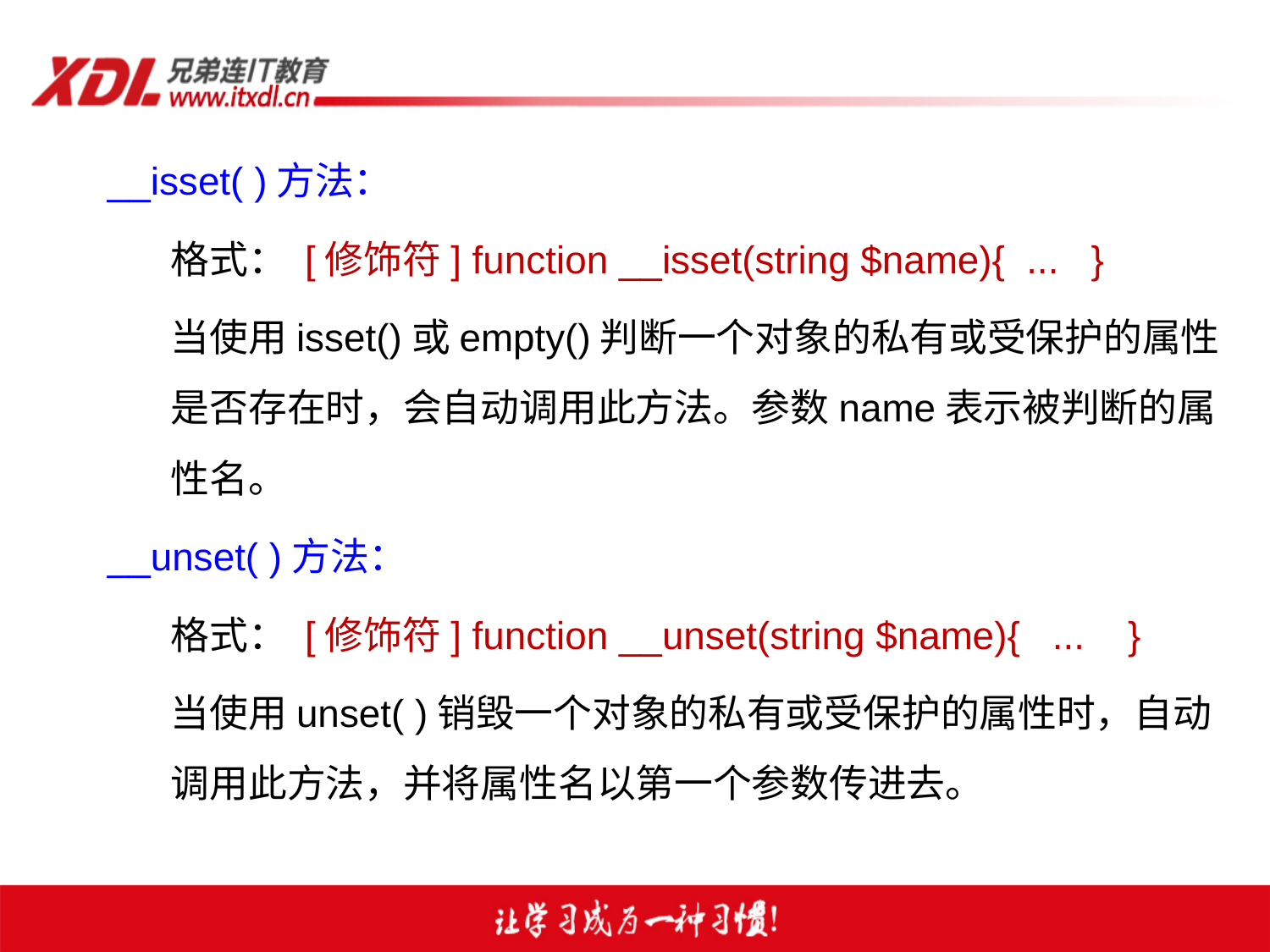

__isset( )方法：
格式： [修饰符] function __isset(string $name){  ...   }
当使用isset()或empty()判断一个对象的私有或受保护的属性是否存在时，会自动调用此方法。参数name表示被判断的属性名。
__unset( )方法：
格式： [修饰符] function __unset(string $name){   ...    }
当使用unset( )销毁一个对象的私有或受保护的属性时，自动调用此方法，并将属性名以第一个参数传进去。